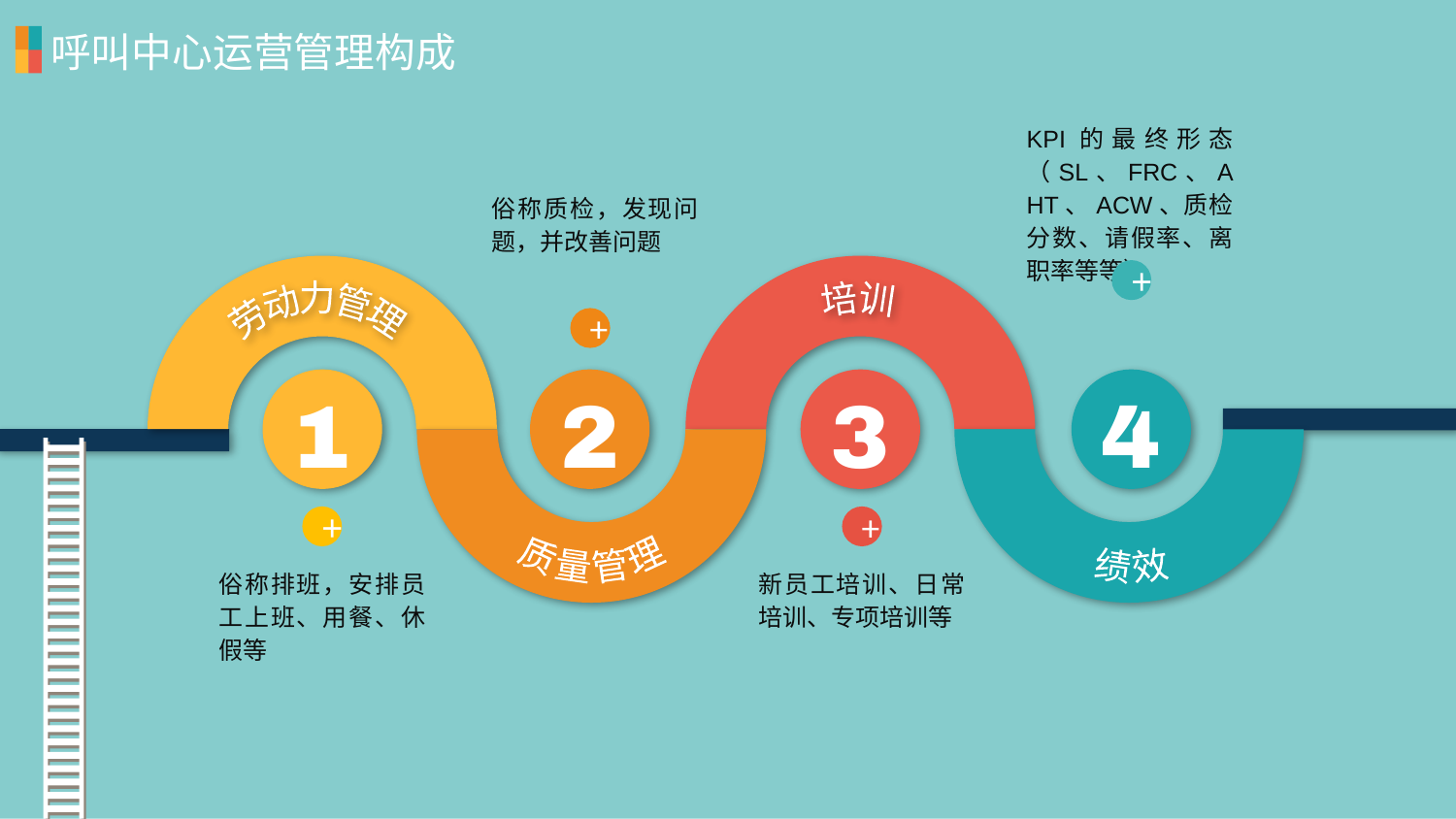

呼叫中心运营管理构成

KPI的最终形态（SL、FRC、AHT、ACW、质检分数、请假率、离职率等等）
+
俗称质检，发现问题，并改善问题
+

劳动力管理

培训
质量管理

绩效

1

2

3

4

+
俗称排班，安排员工上班、用餐、休假等
+
新员工培训、日常培训、专项培训等